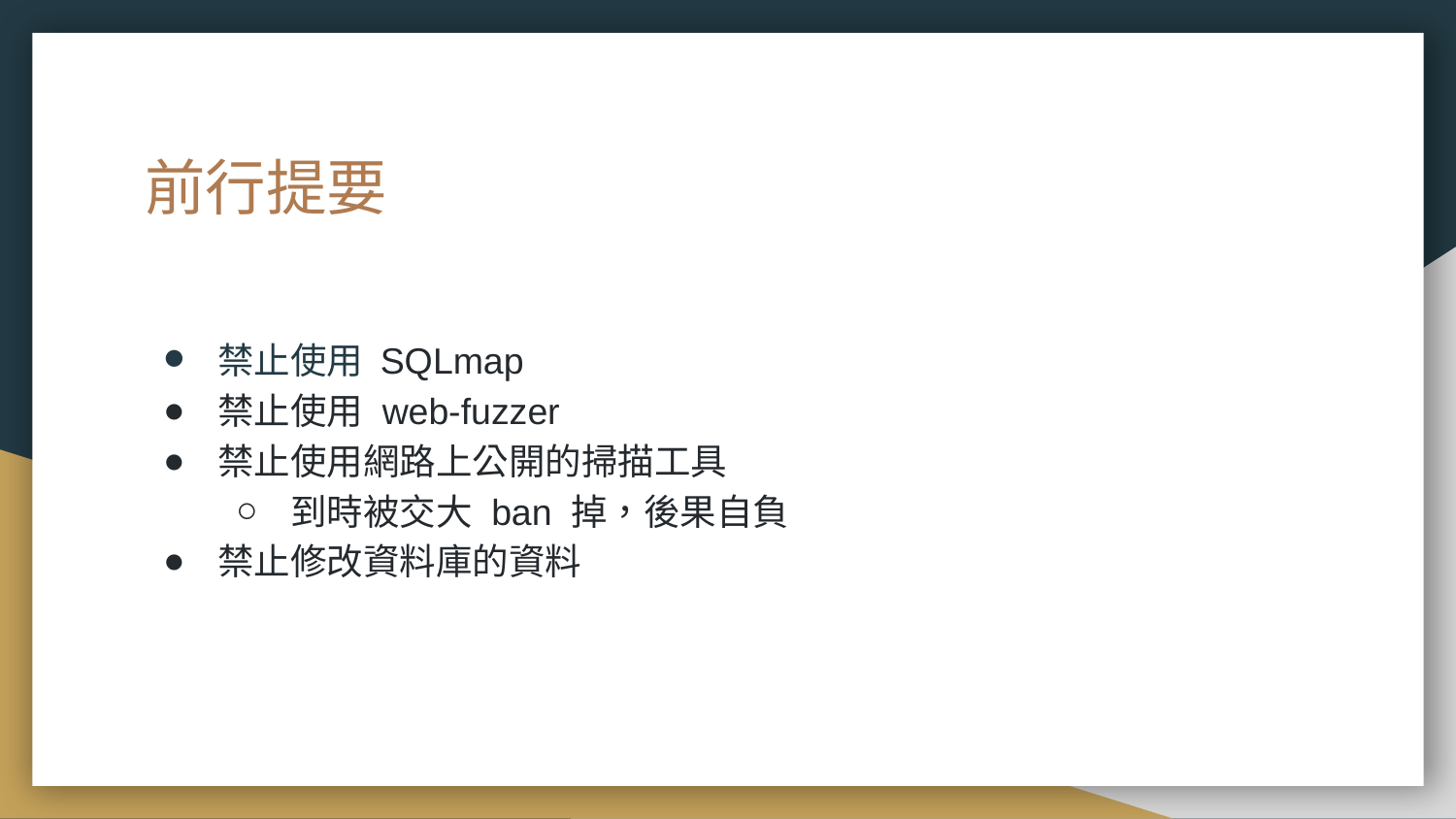

# 前行提要
禁止使用 SQLmap
禁止使用 web-fuzzer
禁止使用網路上公開的掃描工具
到時被交大 ban 掉，後果自負
禁止修改資料庫的資料